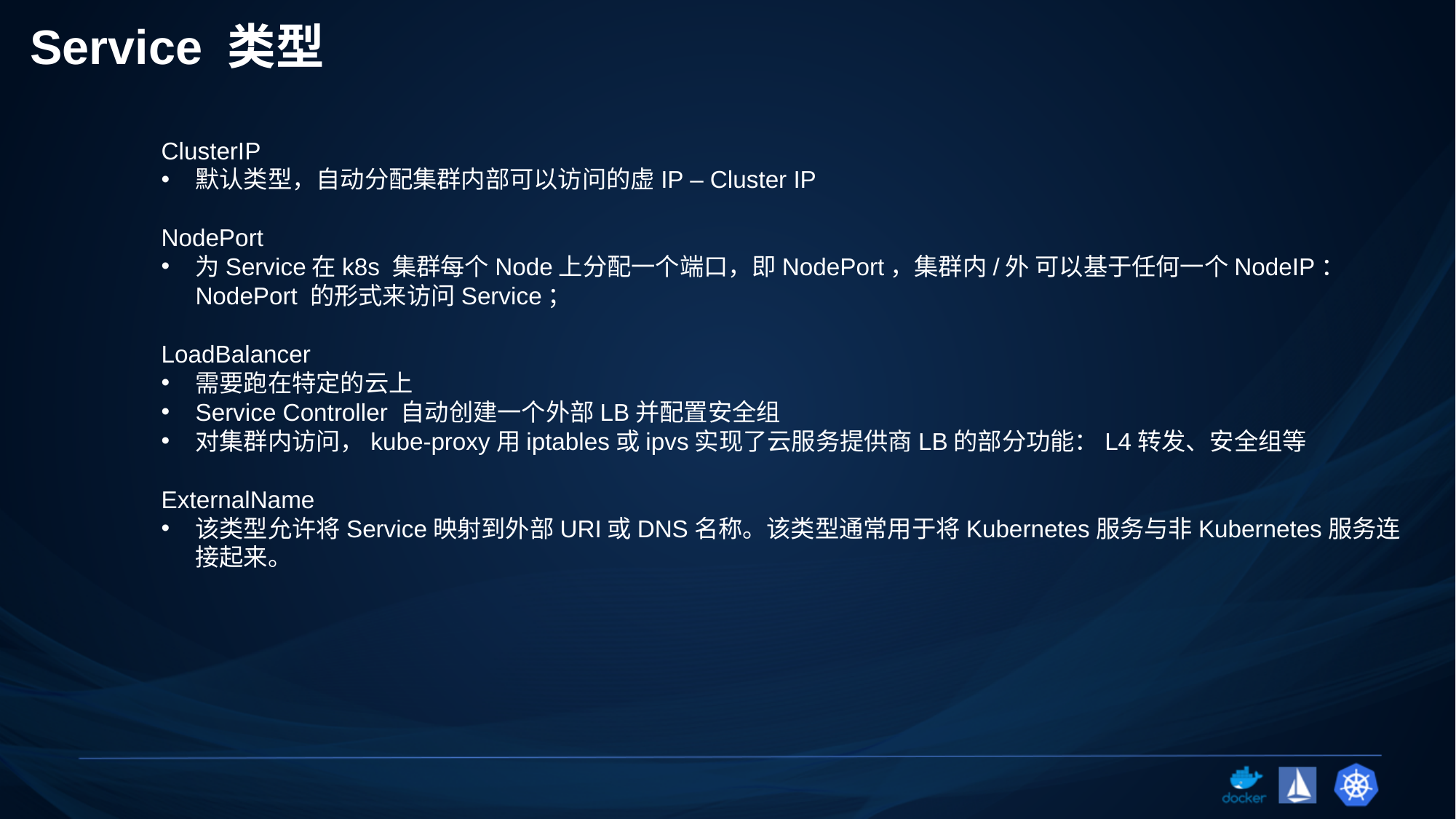

Service 类型
ClusterIP
默认类型，自动分配集群内部可以访问的虚IP – Cluster IP

NodePort
为Service在k8s 集群每个Node上分配一个端口，即NodePort，集群内/外 可以基于任何一个NodeIP：NodePort 的形式来访问Service；

LoadBalancer
需要跑在特定的云上
Service Controller 自动创建一个外部LB并配置安全组
对集群内访问，kube-proxy用iptables或ipvs实现了云服务提供商LB的部分功能：L4转发、安全组等

ExternalName
该类型允许将Service映射到外部URI或DNS名称。该类型通常用于将Kubernetes服务与非Kubernetes服务连接起来。